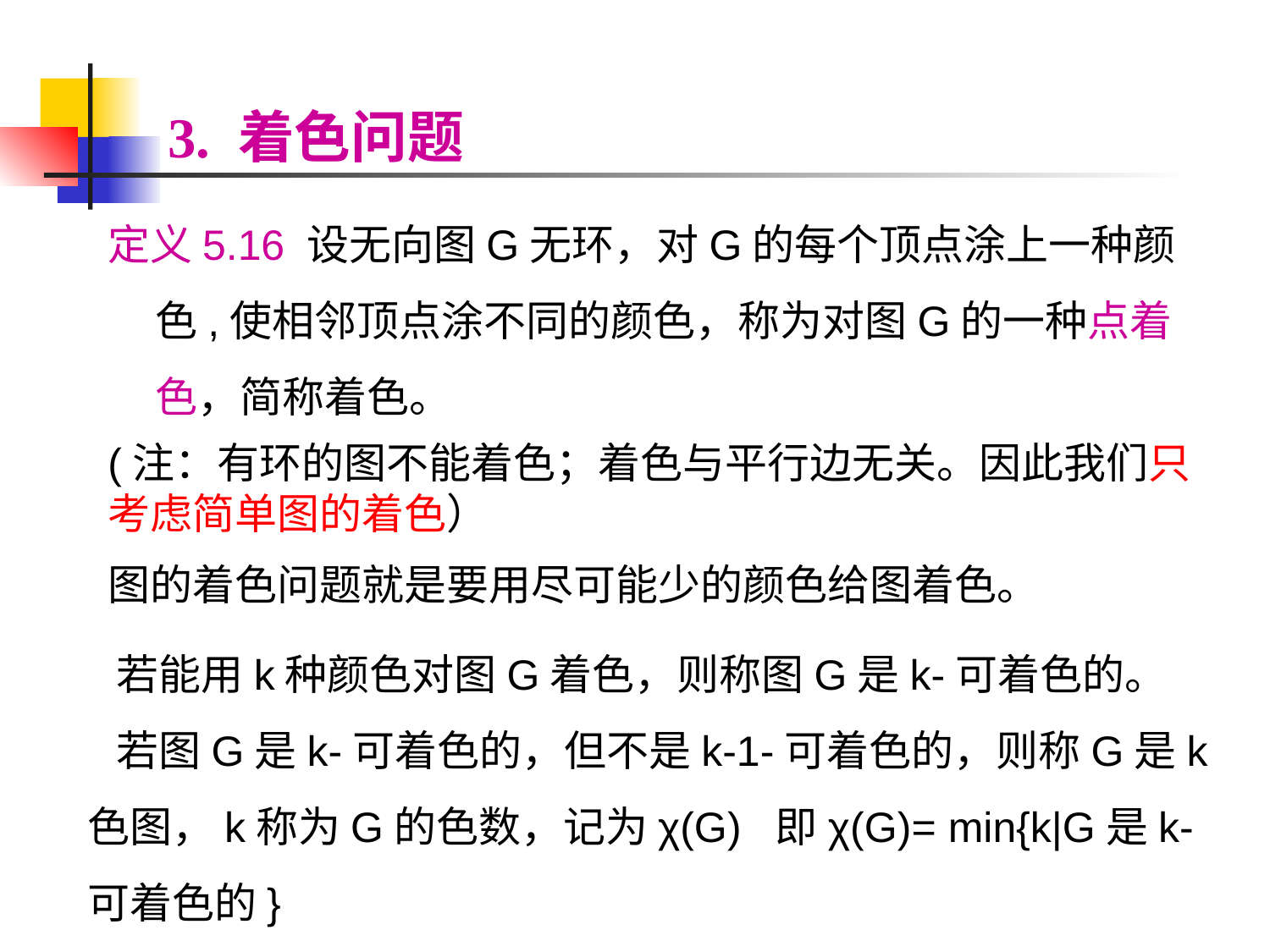

3. 着色问题
定义5.16 设无向图G无环，对G的每个顶点涂上一种颜色,使相邻顶点涂不同的颜色，称为对图G的一种点着色，简称着色。

(注：有环的图不能着色；着色与平行边无关。因此我们只考虑简单图的着色）
图的着色问题就是要用尽可能少的颜色给图着色。
  若能用k种颜色对图G着色，则称图G是k-可着色的。
  若图G是k-可着色的，但不是k-1-可着色的，则称G是k色图，k称为G的色数，记为χ(G)  即χ(G)= min{k|G是k-可着色的}